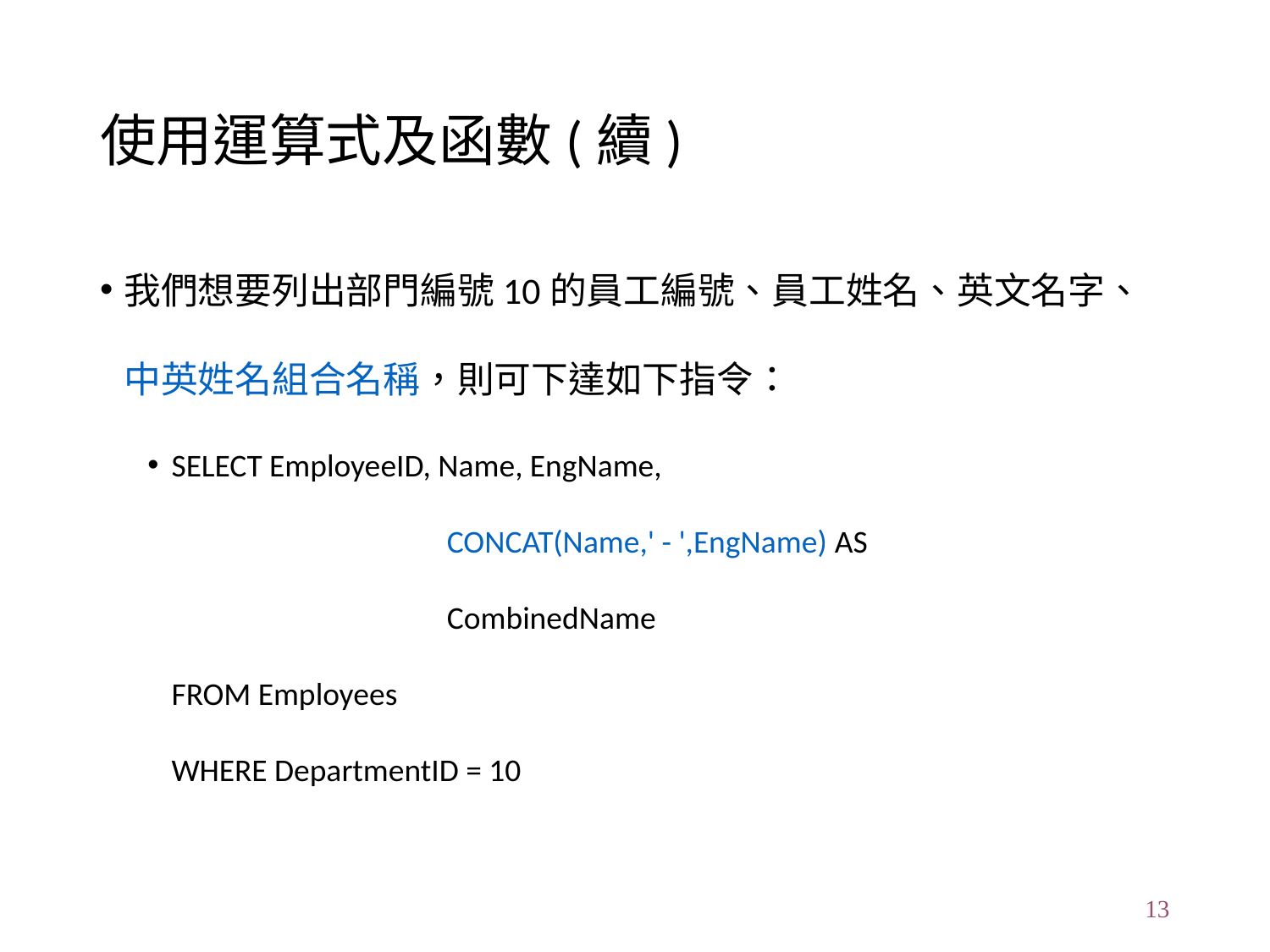

# 使用運算式及函數(續)
我們想要列出部門編號10的員工編號、員工姓名、英文名字、中英姓名組合名稱，則可下達如下指令：
SELECT EmployeeID, Name, EngName,
 		   CONCAT(Name,' - ',EngName) AS
		   CombinedName
FROM Employees
WHERE DepartmentID = 10
13